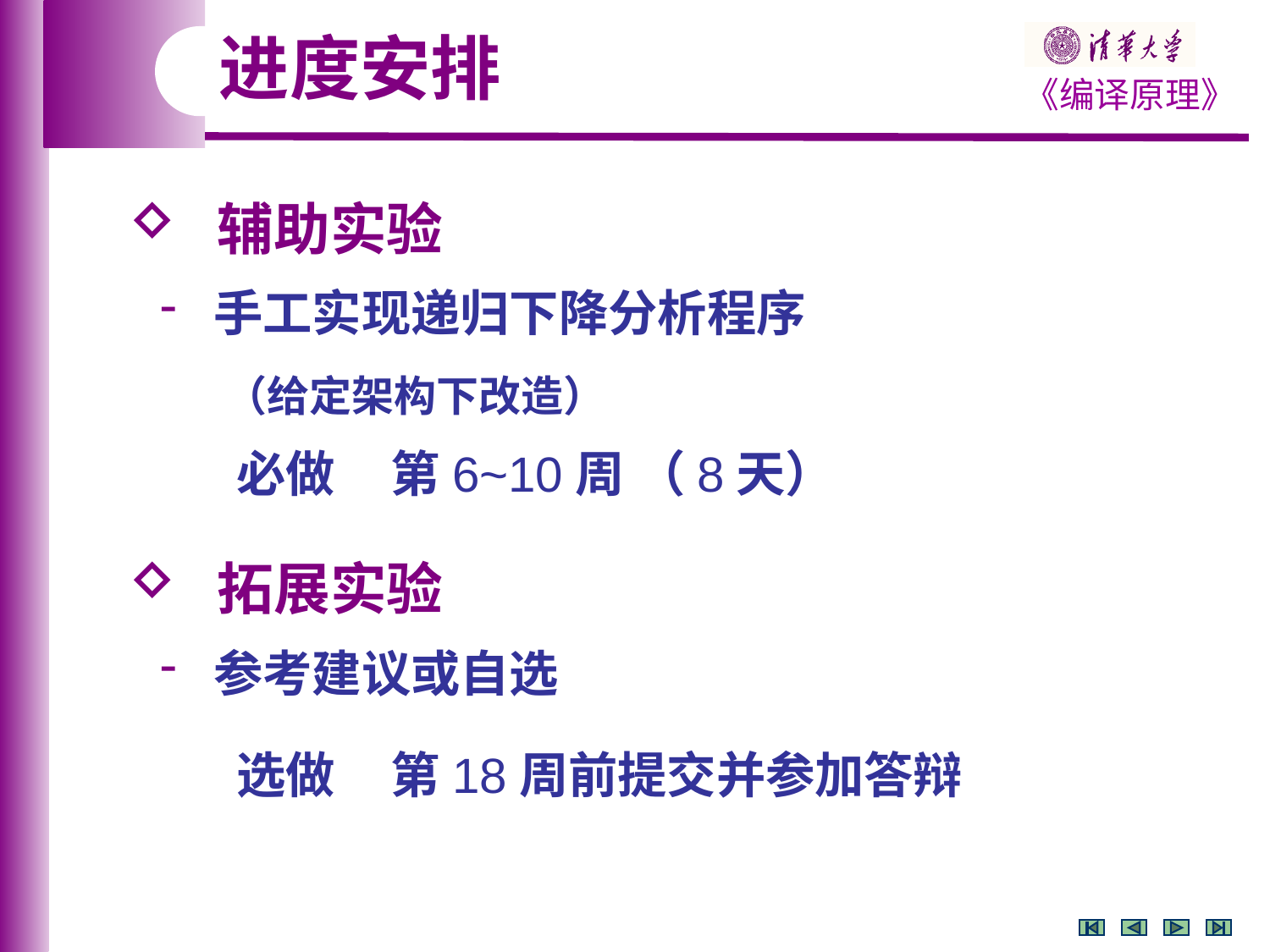

进度安排

  辅助实验

 手工实现递归下降分析程序

  （给定架构下改造）

   必做     第6~10周 （8天）

  拓展实验

 参考建议或自选

   选做     第18周前提交并参加答辩